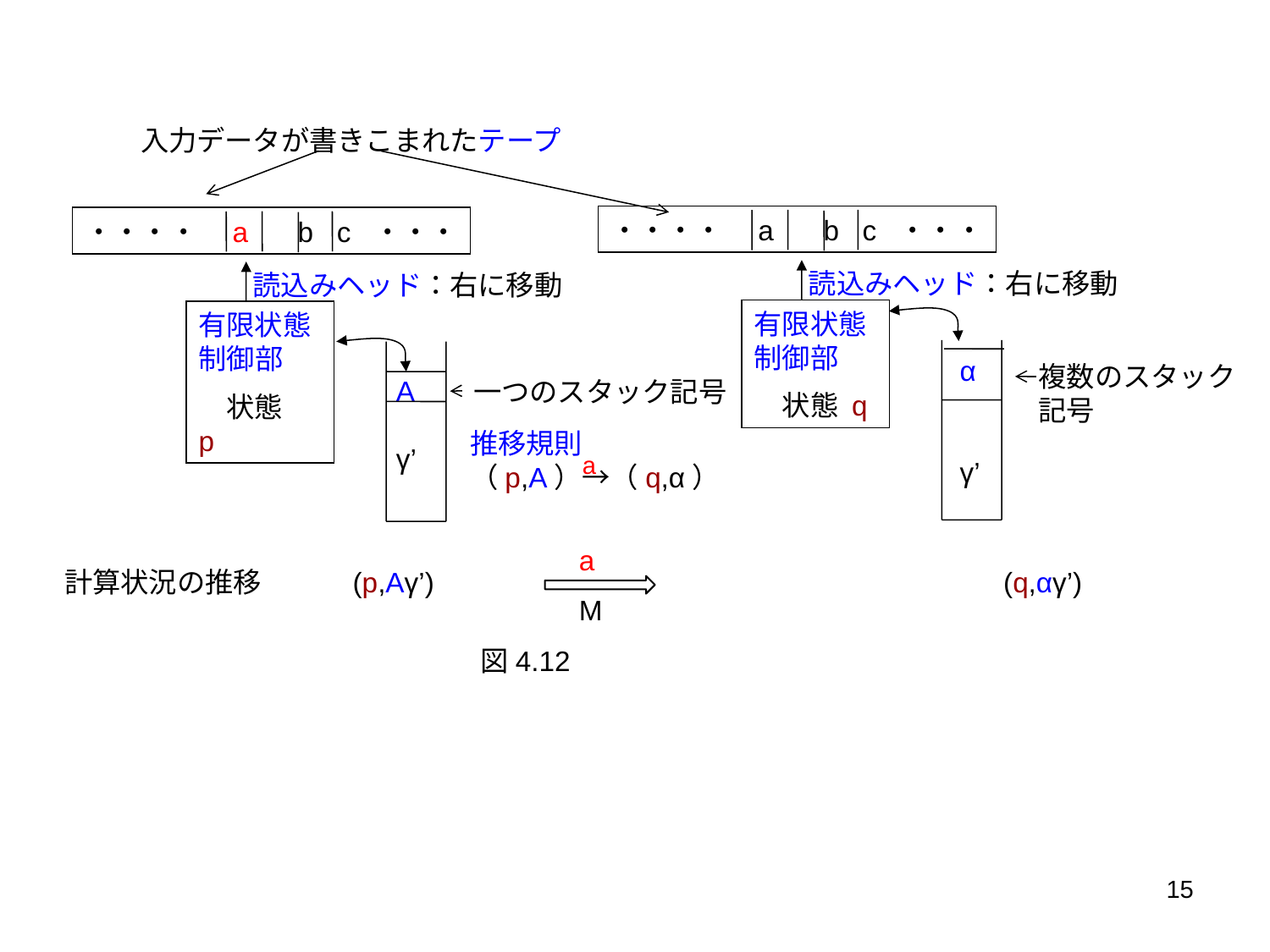

入力データが書きこまれたテープ
・・・・　a 　b   c  ・・・
・・・・　a 　b   c  ・・・

読込みヘッド：右に移動

読込みヘッド：右に移動
有限状態制御部
　状態 q
有限状態制御部
　状態　p

α

γ’

複数のスタック
記号
A

γ’

一つのスタック記号

推移規則
（p,A）→（q,α）

a

a

M
計算状況の推移　　　(p,Aγ’)                           　　　　　　　　　　　　 (q,αγ’)

図4.12
15